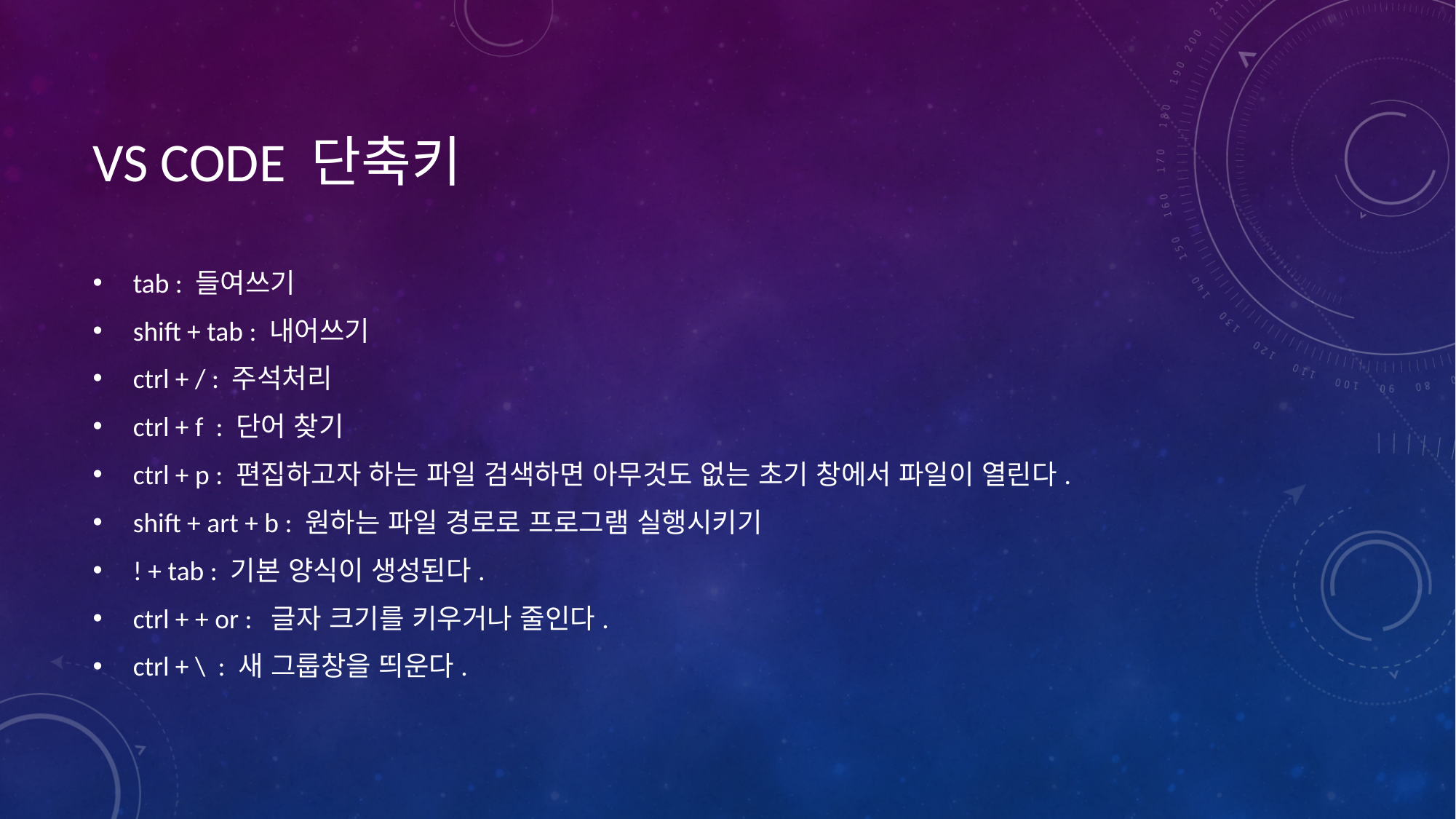

# Vs code 단축키
 tab : 들여쓰기
 shift + tab : 내어쓰기
 ctrl + / : 주석처리
 ctrl + f  : 단어 찾기
 ctrl + p : 편집하고자 하는 파일 검색하면 아무것도 없는 초기 창에서 파일이 열린다.
 shift + art + b : 원하는 파일 경로로 프로그램 실행시키기
 ! + tab : 기본 양식이 생성된다.
 ctrl + + or :  글자 크기를 키우거나 줄인다.
 ctrl + \  : 새 그룹창을 띄운다.